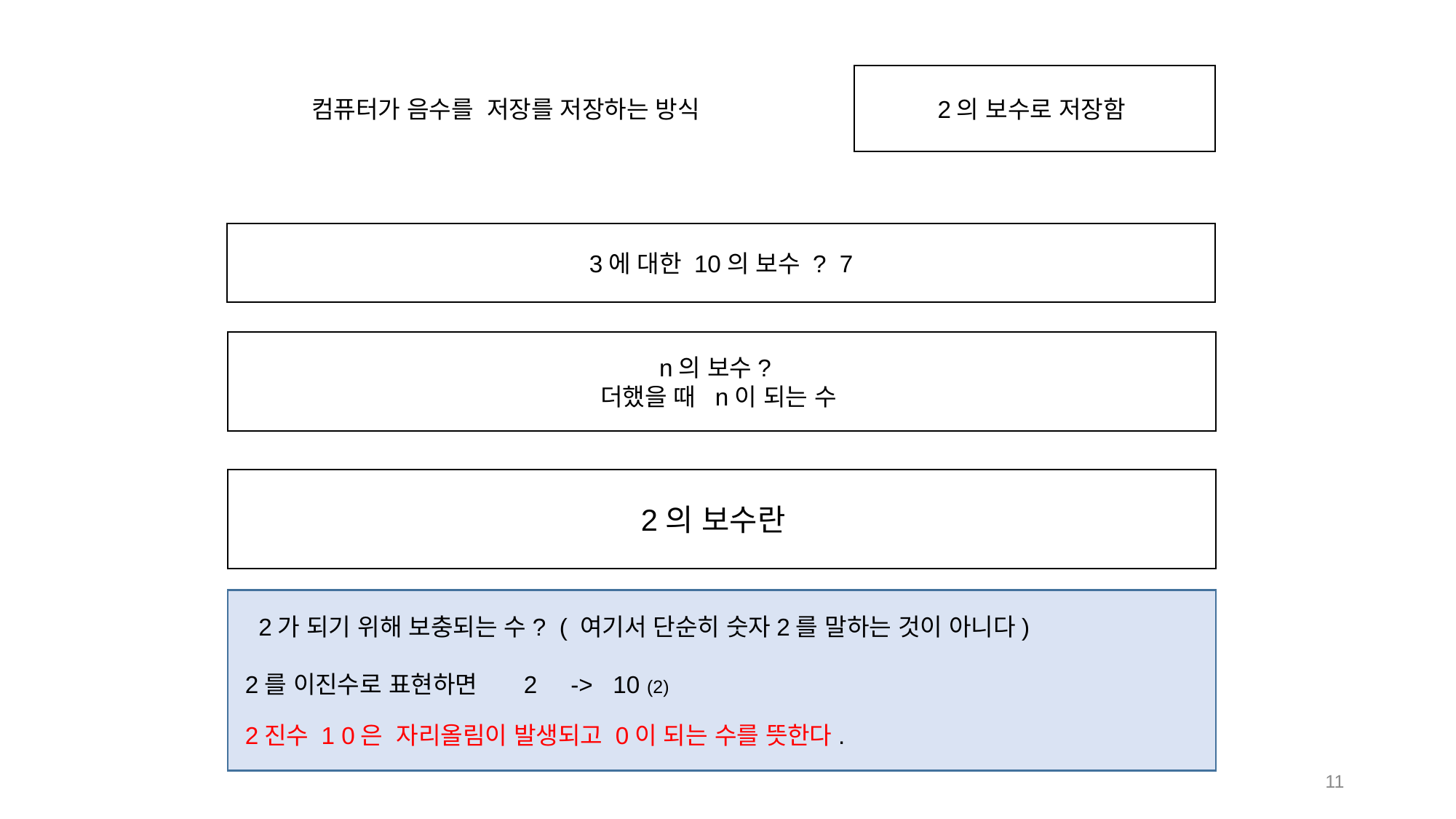

컴퓨터가 음수를  저장를 저장하는 방식
2의 보수로 저장함
3에 대한 10의 보수 ?  7
n의 보수?
더했을 때  n이 되는 수
2의 보수란
   2가 되기 위해 보충되는 수?  ( 여기서 단순히 숫자2를 말하는 것이 아니다)

 2를 이진수로 표현하면      2     ->   10 (2)

 2진수 1 0은  자리올림이 발생되고 0이 되는 수를 뜻한다.
11